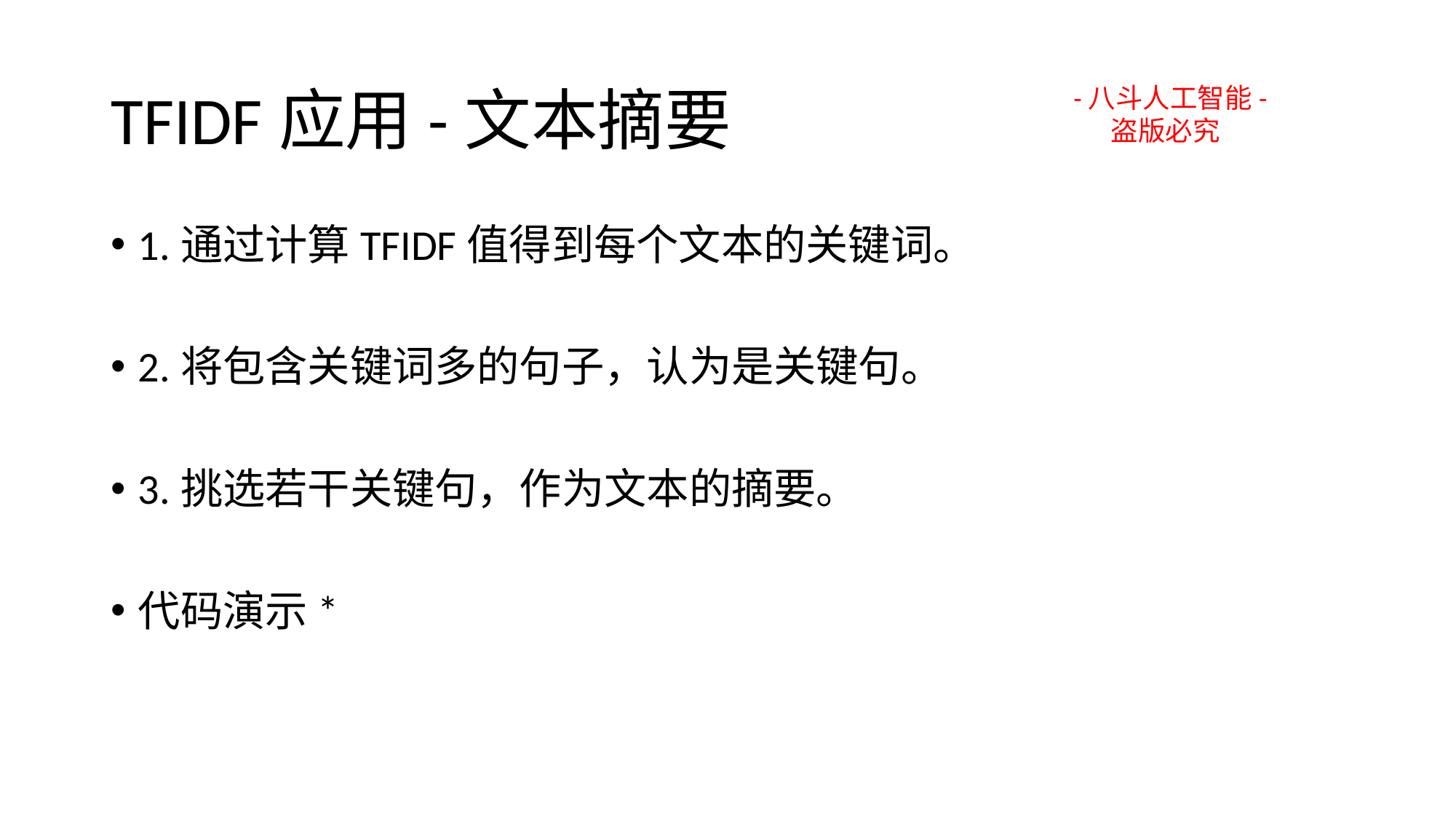

# TFIDF应用-文本摘要
-八斗人工智能-
     盗版必究
1.通过计算TFIDF值得到每个文本的关键词。

2.将包含关键词多的句子，认为是关键句。

3.挑选若干关键句，作为文本的摘要。

代码演示*